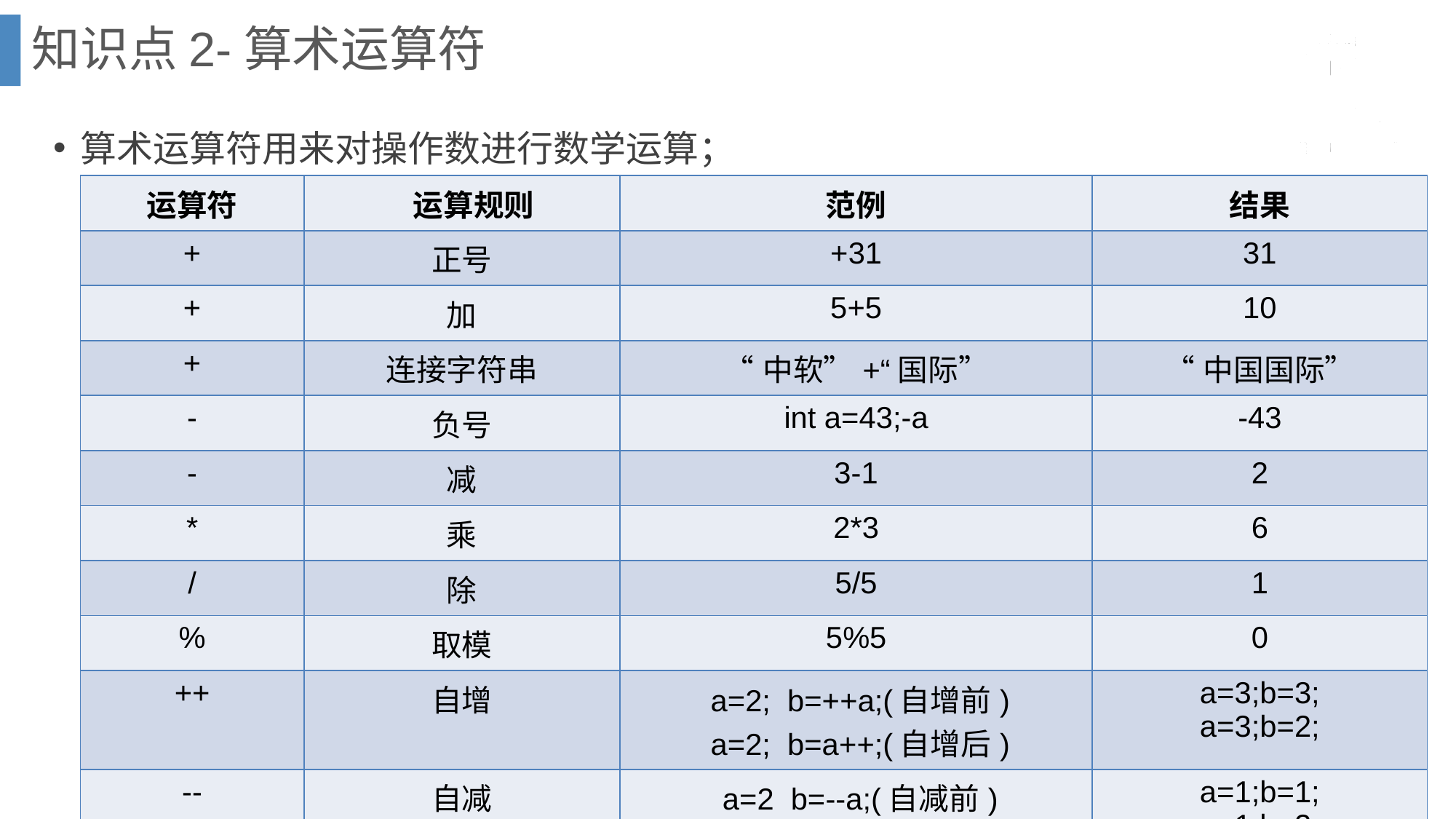

知识点2-算术运算符
算术运算符用来对操作数进行数学运算；
| 运算符 | 运算规则 | 范例 | 结果 |
| --- | --- | --- | --- |
| + | 正号 | +31 | 31 |
| + | 加 | 5+5 | 10 |
| + | 连接字符串 | “中软”+“国际” | “中国国际” |
| - | 负号 | int a=43;-a | -43 |
| - | 减 | 3-1 | 2 |
| \* | 乘 | 2\*3 | 6 |
| / | 除 | 5/5 | 1 |
| % | 取模 | 5%5 | 0 |
| ++ | 自增 | a=2; b=++a;(自增前) a=2; b=a++;(自增后) | a=3;b=3; a=3;b=2; |
| -- | 自减 | a=2 b=--a;(自减前) a=2; b=a--;(自减后) | a=1;b=1; a=1;b=2; |